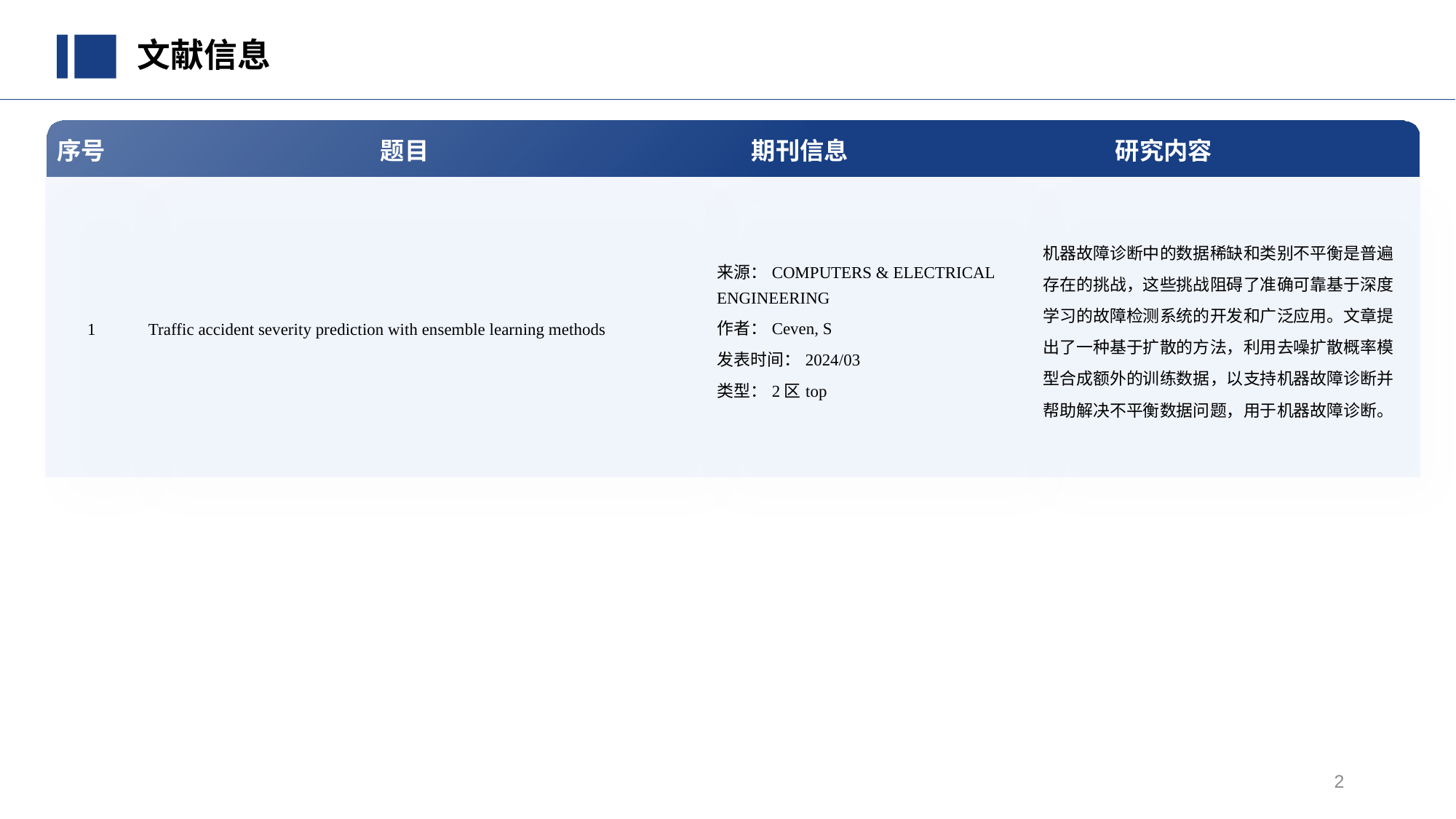

文献信息

| 序号 | 题目 | 期刊信息 | 研究内容 |
| --- | --- | --- | --- |
| 1 | Traffic accident severity prediction with ensemble learning methods | 来源：COMPUTERS & ELECTRICAL ENGINEERING 作者：Ceven, S 发表时间：2024/03 类型：2区top | 机器故障诊断中的数据稀缺和类别不平衡是普遍存在的挑战，这些挑战阻碍了准确可靠基于深度学习的故障检测系统的开发和广泛应用。文章提出了一种基于扩散的方法，利用去噪扩散概率模型合成额外的训练数据，以支持机器故障诊断并帮助解决不平衡数据问题，用于机器故障诊断。 |
| --- | --- | --- | --- |
2